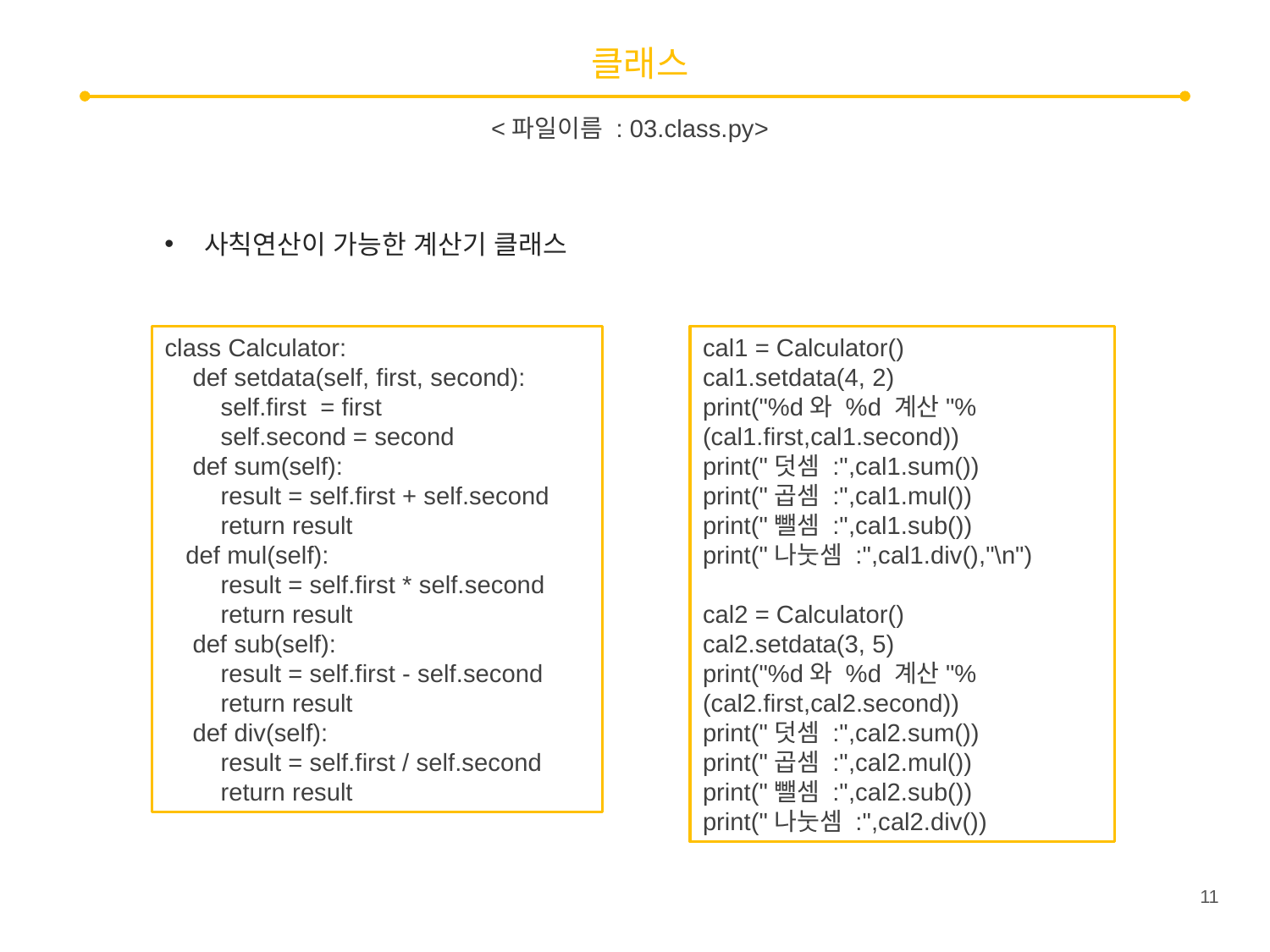

# 클래스
<파일이름 : 03.class.py>
사칙연산이 가능한 계산기 클래스
class Calculator:
    def setdata(self, first, second):
        self.first  = first
        self.second = second
    def sum(self):
        result = self.first + self.second
        return result
   def mul(self):
        result = self.first * self.second
        return result
    def sub(self):
        result = self.first - self.second
        return result
    def div(self):
        result = self.first / self.second
        return result
cal1 = Calculator()
cal1.setdata(4, 2)
print("%d와 %d 계산"%(cal1.first,cal1.second))
print("덧셈 :",cal1.sum())
print("곱셈 :",cal1.mul())
print("뺄셈 :",cal1.sub())
print("나눗셈 :",cal1.div(),"\n")

cal2 = Calculator()
cal2.setdata(3, 5)
print("%d와 %d 계산"%(cal2.first,cal2.second))
print("덧셈 :",cal2.sum())
print("곱셈 :",cal2.mul())
print("뺄셈 :",cal2.sub())
print("나눗셈 :",cal2.div())